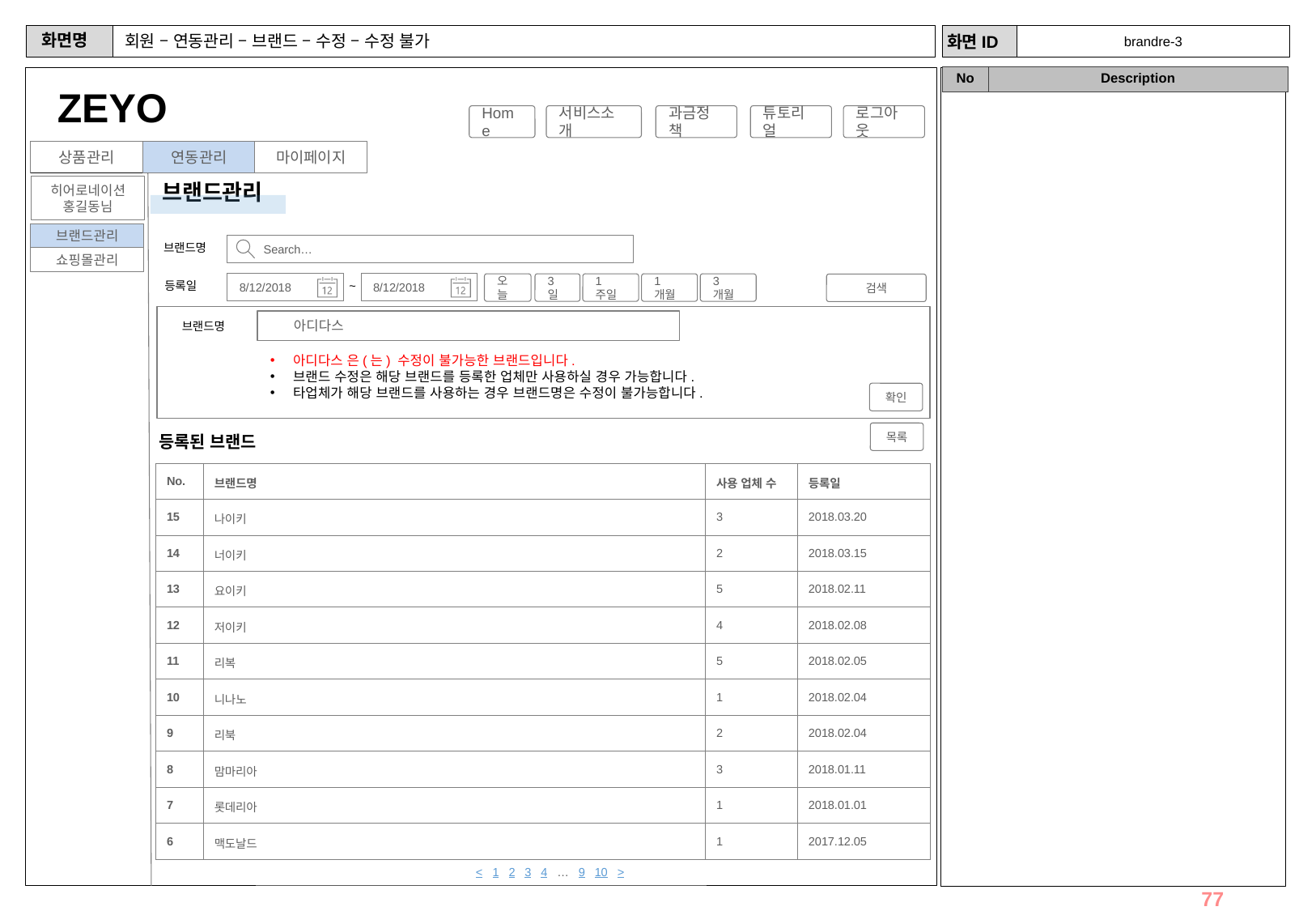

# 회원 – 연동관리 – 브랜드 – 수정 – 수정 불가
brandre-3
ZEYO
Home
서비스소개
과금정책
튜토리얼
로그아웃
상품관리
연동관리
마이페이지
브랜드관리

히어로네이션
홍길동님
브랜드관리
브랜드명
Search…

쇼핑몰관리
등록일
~
8/12/2018

8/12/2018

오늘
3일
1주일
1개월
3개월
검색

아디다스
브랜드명
아디다스 은(는) 수정이 불가능한 브랜드입니다.
브랜드 수정은 해당 브랜드를 등록한 업체만 사용하실 경우 가능합니다.
타업체가 해당 브랜드를 사용하는 경우 브랜드명은 수정이 불가능합니다.
확인
목록
등록된 브랜드
| No. | 브랜드명 | 사용 업체 수 | 등록일 |
| --- | --- | --- | --- |
| 15 | 나이키 | 3 | 2018.03.20 |
| 14 | 너이키 | 2 | 2018.03.15 |
| 13 | 요이키 | 5 | 2018.02.11 |
| 12 | 저이키 | 4 | 2018.02.08 |
| 11 | 리복 | 5 | 2018.02.05 |
| 10 | 니나노 | 1 | 2018.02.04 |
| 9 | 리북 | 2 | 2018.02.04 |
| 8 | 맘마리아 | 3 | 2018.01.11 |
| 7 | 롯데리아 | 1 | 2018.01.01 |
| 6 | 맥도날드 | 1 | 2017.12.05 |
<   1   2   3   4   …   9   10   >
77